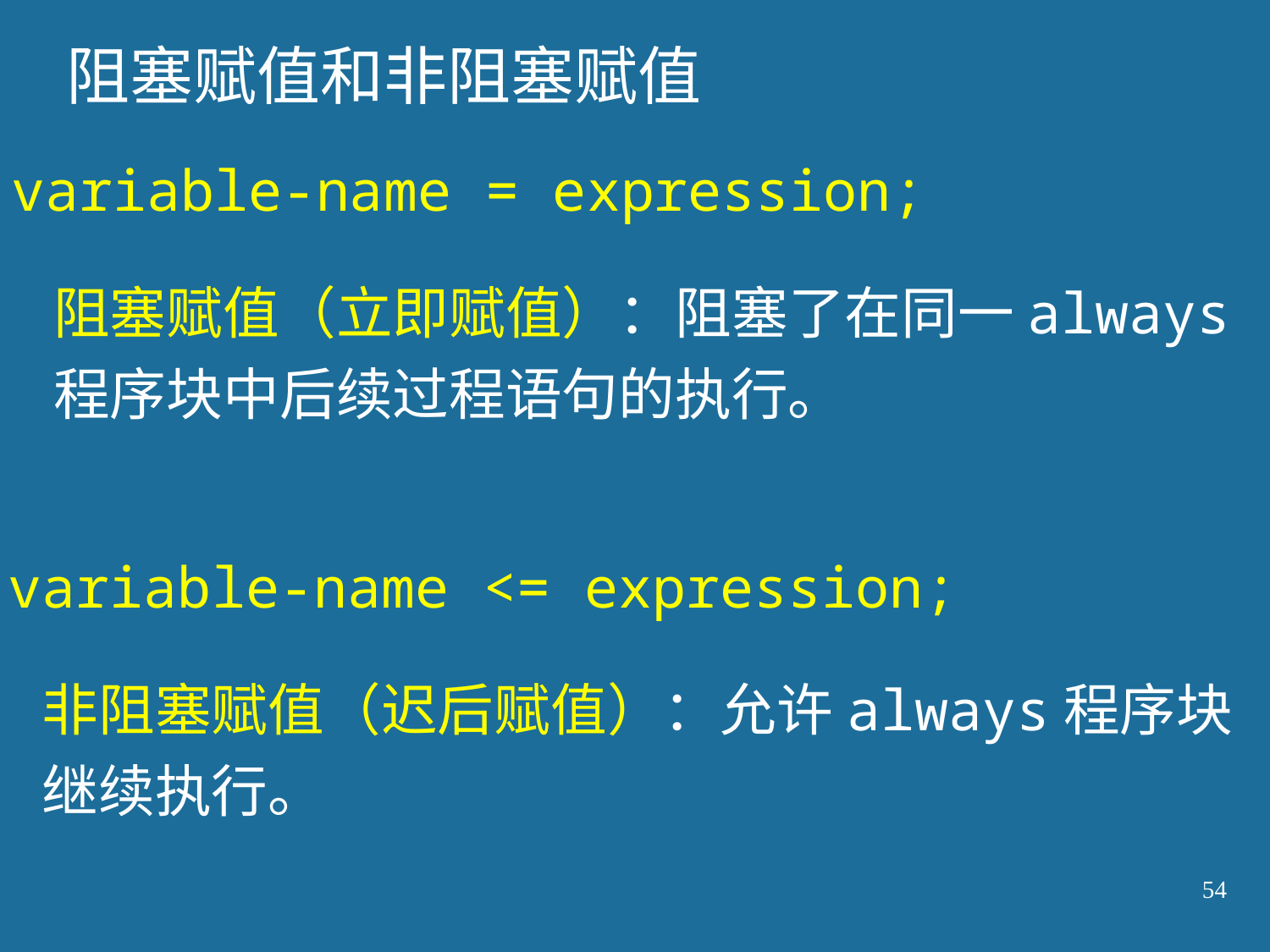

阻塞赋值和非阻塞赋值
 variable-name = expression;
阻塞赋值（立即赋值）：阻塞了在同一always
程序块中后续过程语句的执行。
 variable-name <= expression;
非阻塞赋值（迟后赋值）：允许always程序块
继续执行。
54